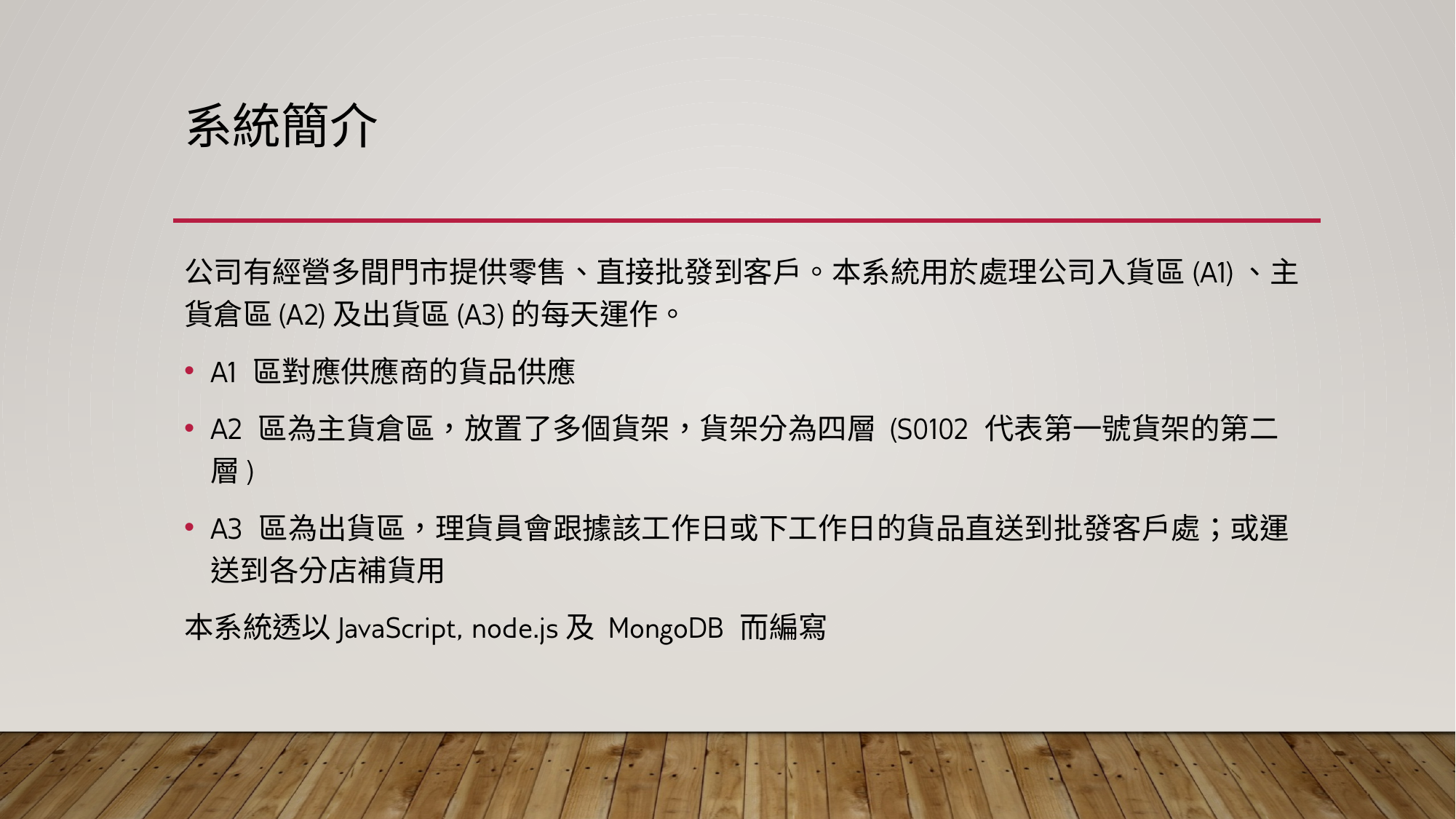

# 系統簡介
公司有經營多間門市提供零售、直接批發到客戶。本系統用於處理公司入貨區(A1)、主貨倉區(A2)及出貨區(A3)的每天運作。
A1 區對應供應商的貨品供應
A2 區為主貨倉區，放置了多個貨架，貨架分為四層 (S0102 代表第一號貨架的第二層)
A3 區為出貨區，理貨員會跟據該工作日或下工作日的貨品直送到批發客戶處；或運送到各分店補貨用
本系統透以JavaScript, node.js及 MongoDB 而編寫